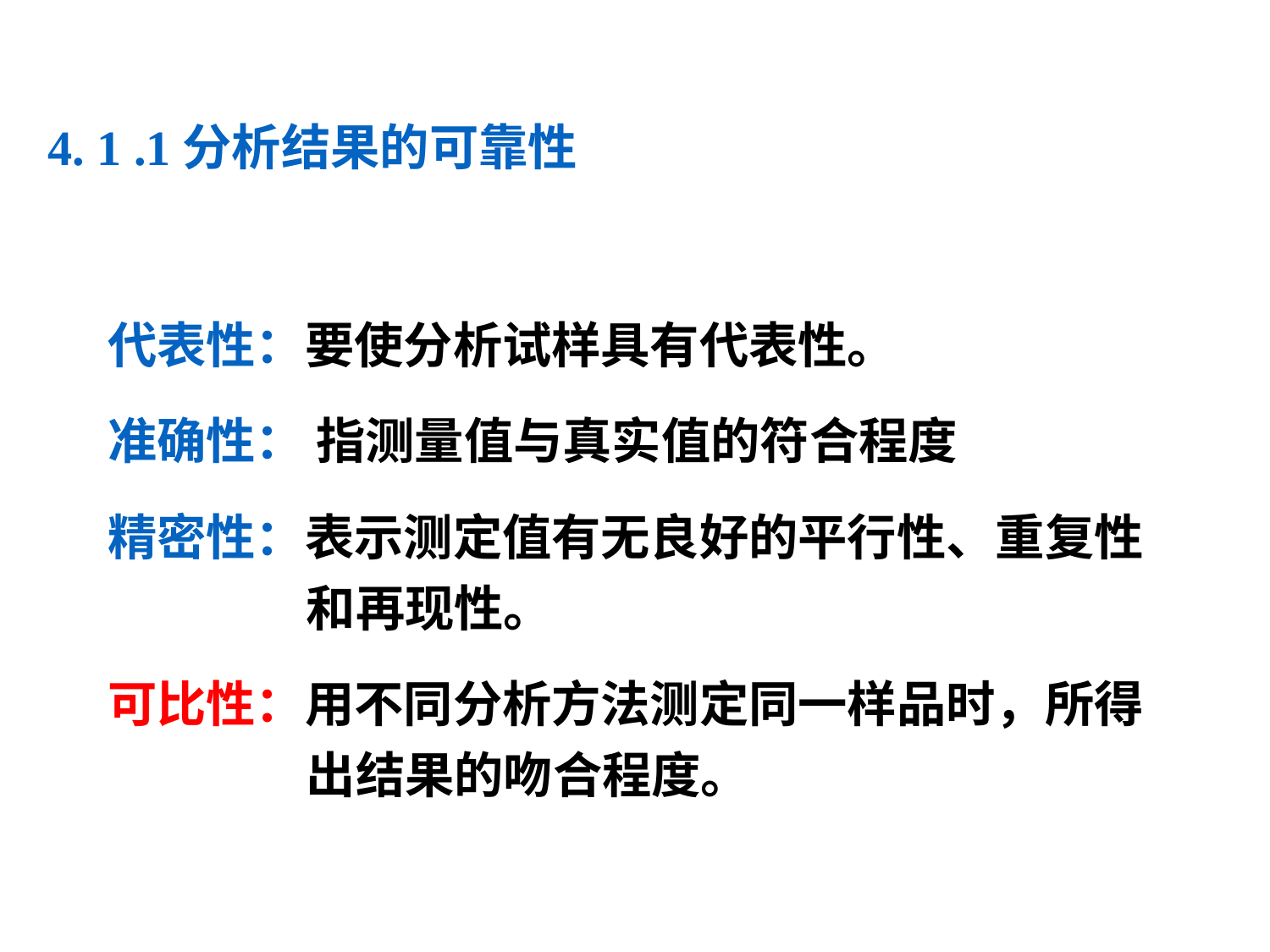

# 4. 1 .1分析结果的可靠性
代表性：要使分析试样具有代表性。
准确性： 指测量值与真实值的符合程度
精密性：表示测定值有无良好的平行性、重复性和再现性。
可比性：用不同分析方法测定同一样品时，所得出结果的吻合程度。